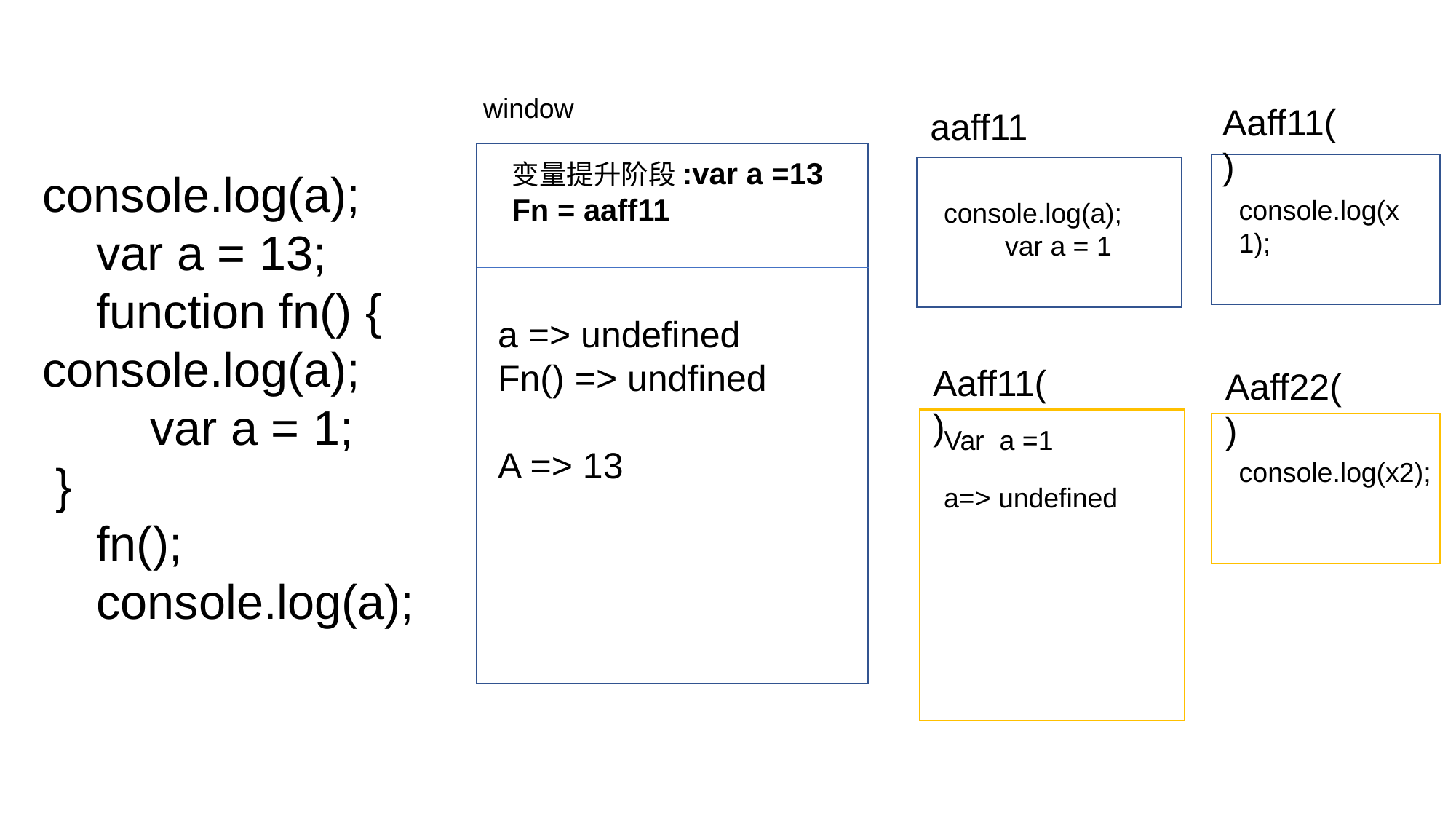

window
Aaff11()
aaff11

变量提升阶段:var a =13
Fn = aaff11

console.log(a);
    var a = 13;
    function fn() {
console.log(a);
        var a = 1;
 }
    fn();
    console.log(a);

console.log(x1);
console.log(a);
        var a = 1
a => undefined
Fn() => undfined

A => 13
Aaff11()
Aaff22()

Var  a =1
console.log(x2);
a=> undefined